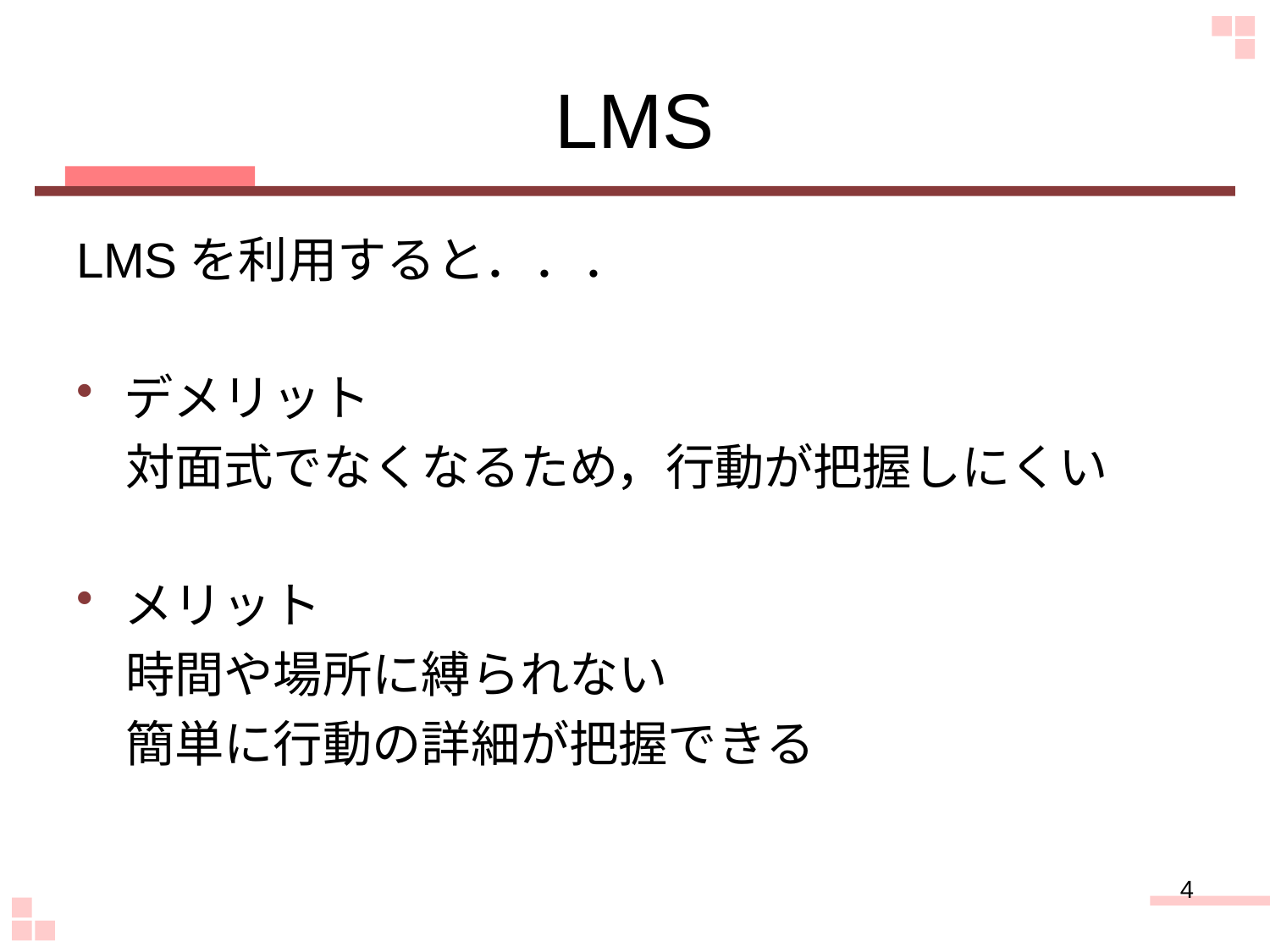

# LMS
LMSを利用すると．．．

デメリット
　対面式でなくなるため，行動が把握しにくい

メリット
　時間や場所に縛られない
　簡単に行動の詳細が把握できる
4